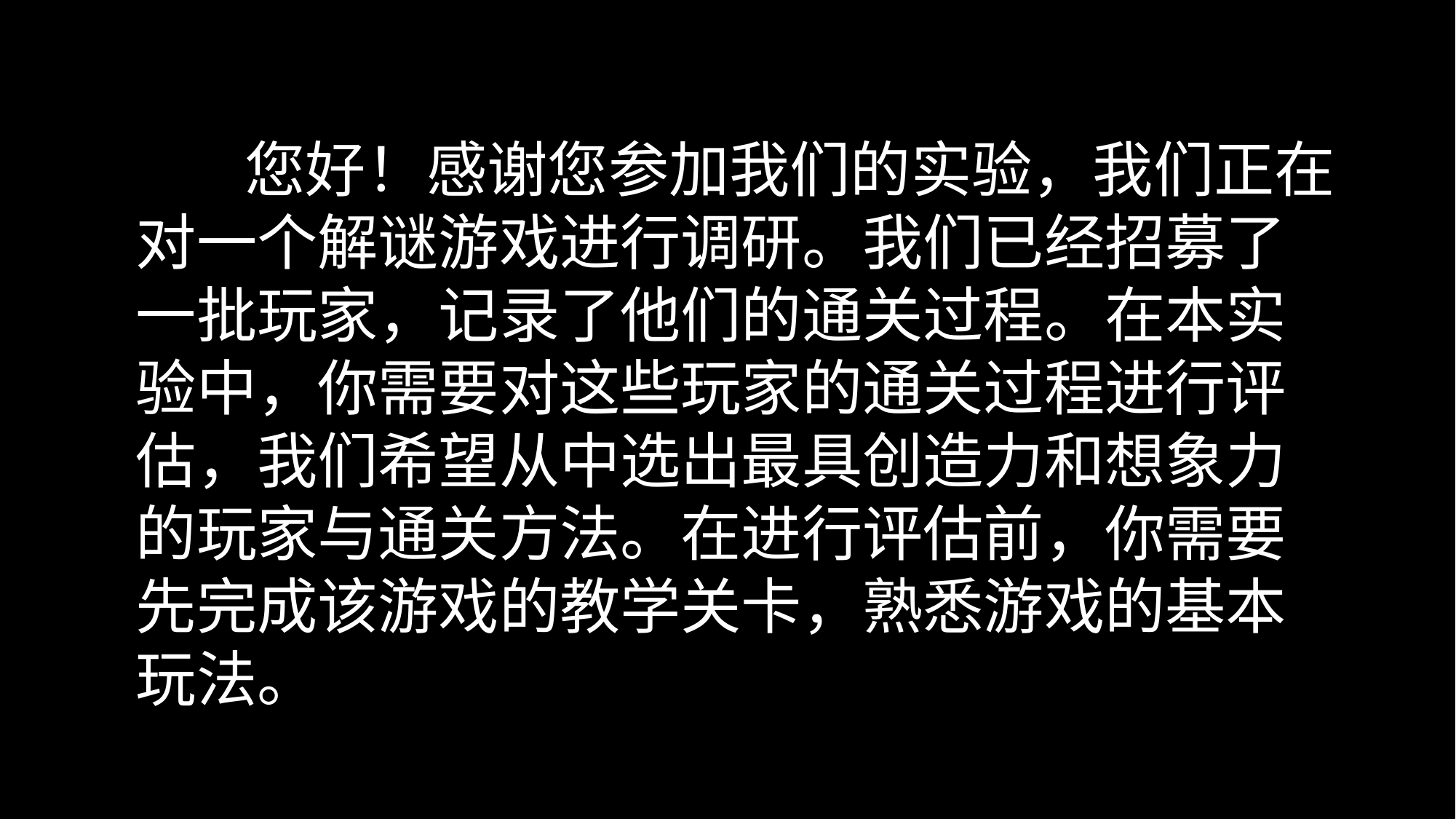

您好！感谢您参加我们的实验，我们正在对一个解谜游戏进行调研。我们已经招募了一批玩家，记录了他们的通关过程。在本实验中，你需要对这些玩家的通关过程进行评估，我们希望从中选出最具创造力和想象力的玩家与通关方法。在进行评估前，你需要先完成该游戏的教学关卡，熟悉游戏的基本玩法。